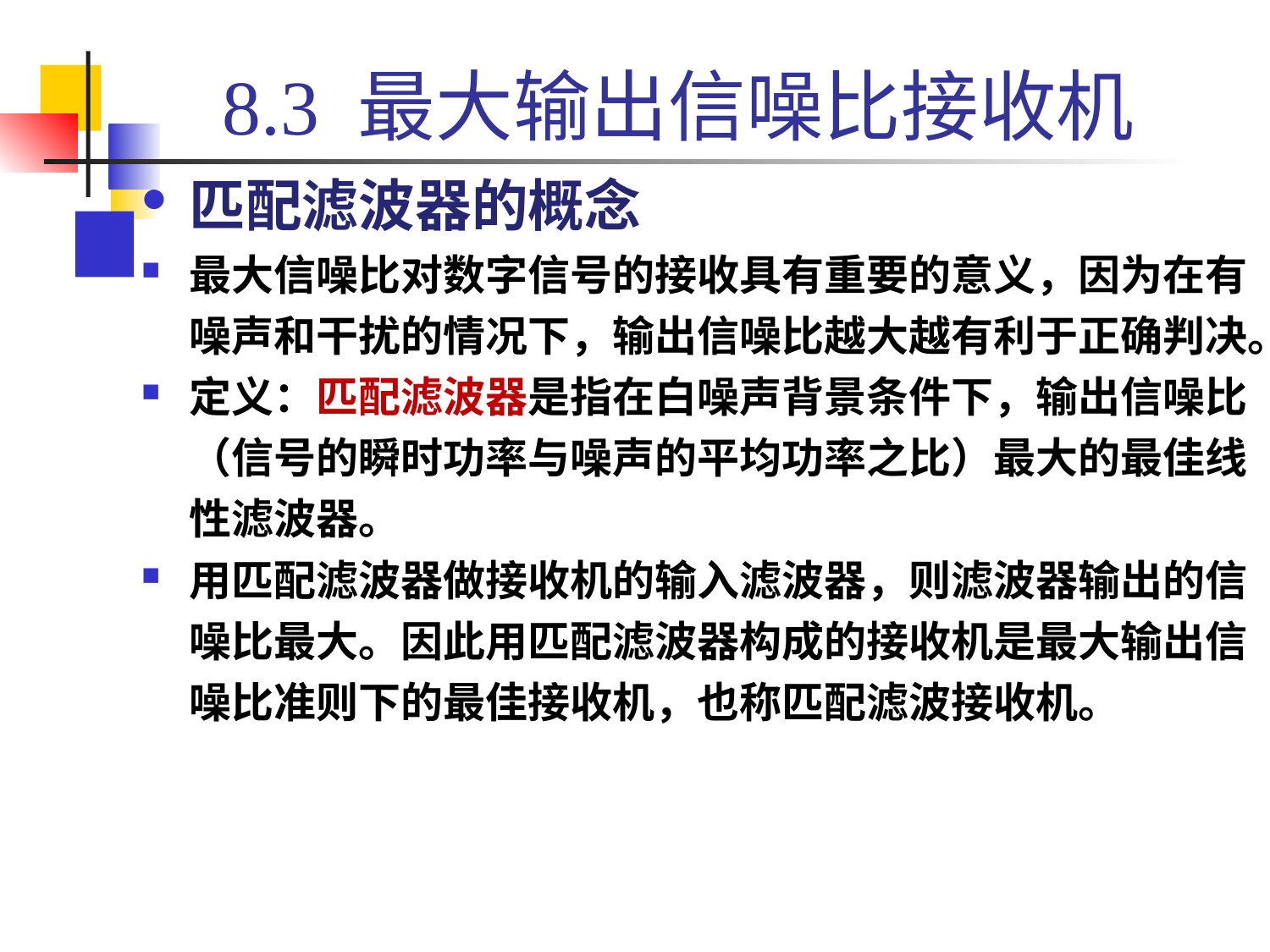

# 8.3 最大输出信噪比接收机
匹配滤波器的概念
最大信噪比对数字信号的接收具有重要的意义，因为在有噪声和干扰的情况下，输出信噪比越大越有利于正确判决。
定义：匹配滤波器是指在白噪声背景条件下，输出信噪比（信号的瞬时功率与噪声的平均功率之比）最大的最佳线性滤波器。
用匹配滤波器做接收机的输入滤波器，则滤波器输出的信噪比最大。因此用匹配滤波器构成的接收机是最大输出信噪比准则下的最佳接收机，也称匹配滤波接收机。
28